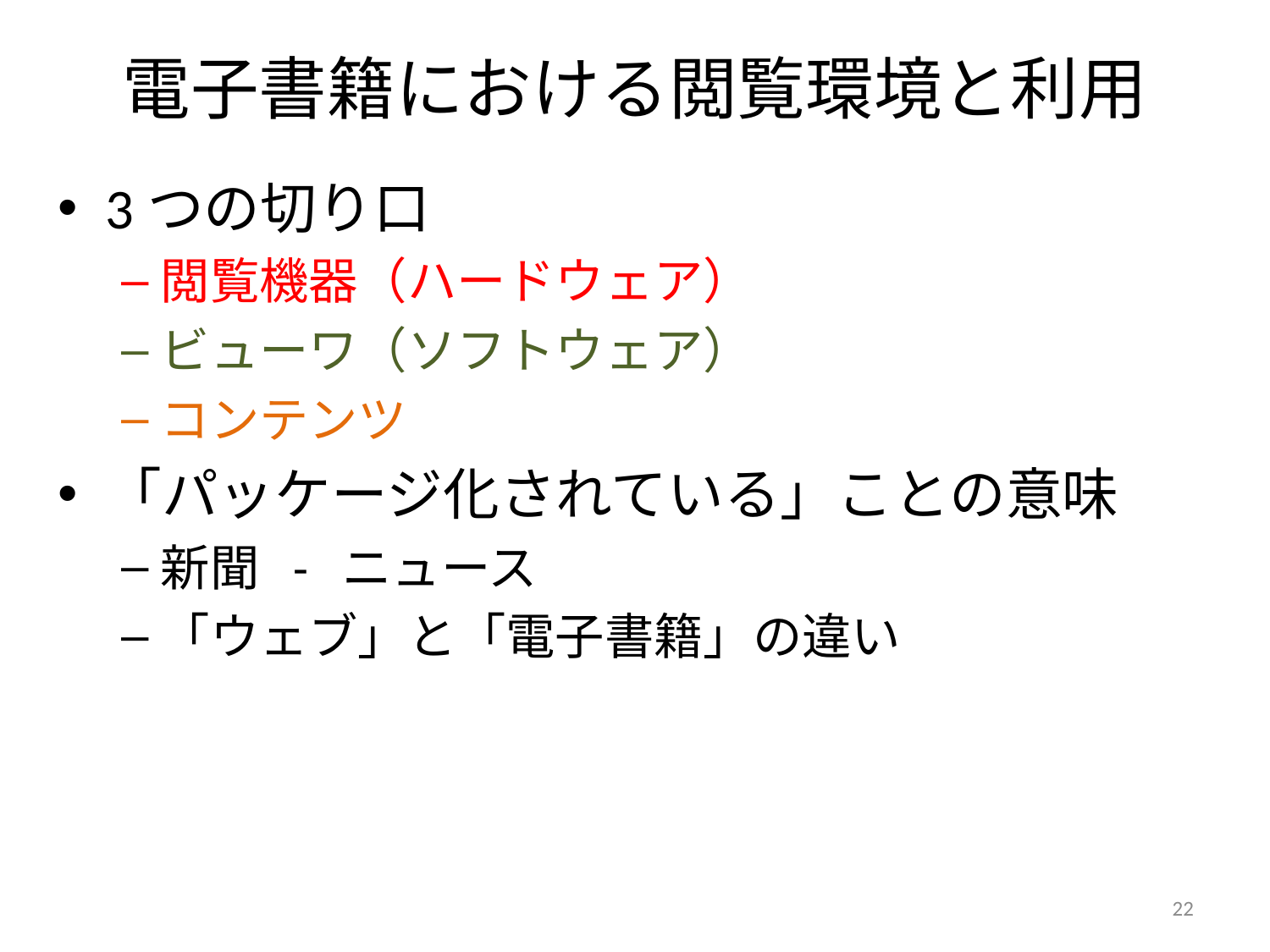

# 電子書籍における閲覧環境と利用
3つの切り口
閲覧機器（ハードウェア）
ビューワ（ソフトウェア）
コンテンツ
「パッケージ化されている」ことの意味
新聞  -  ニュース
「ウェブ」と「電子書籍」の違い

22